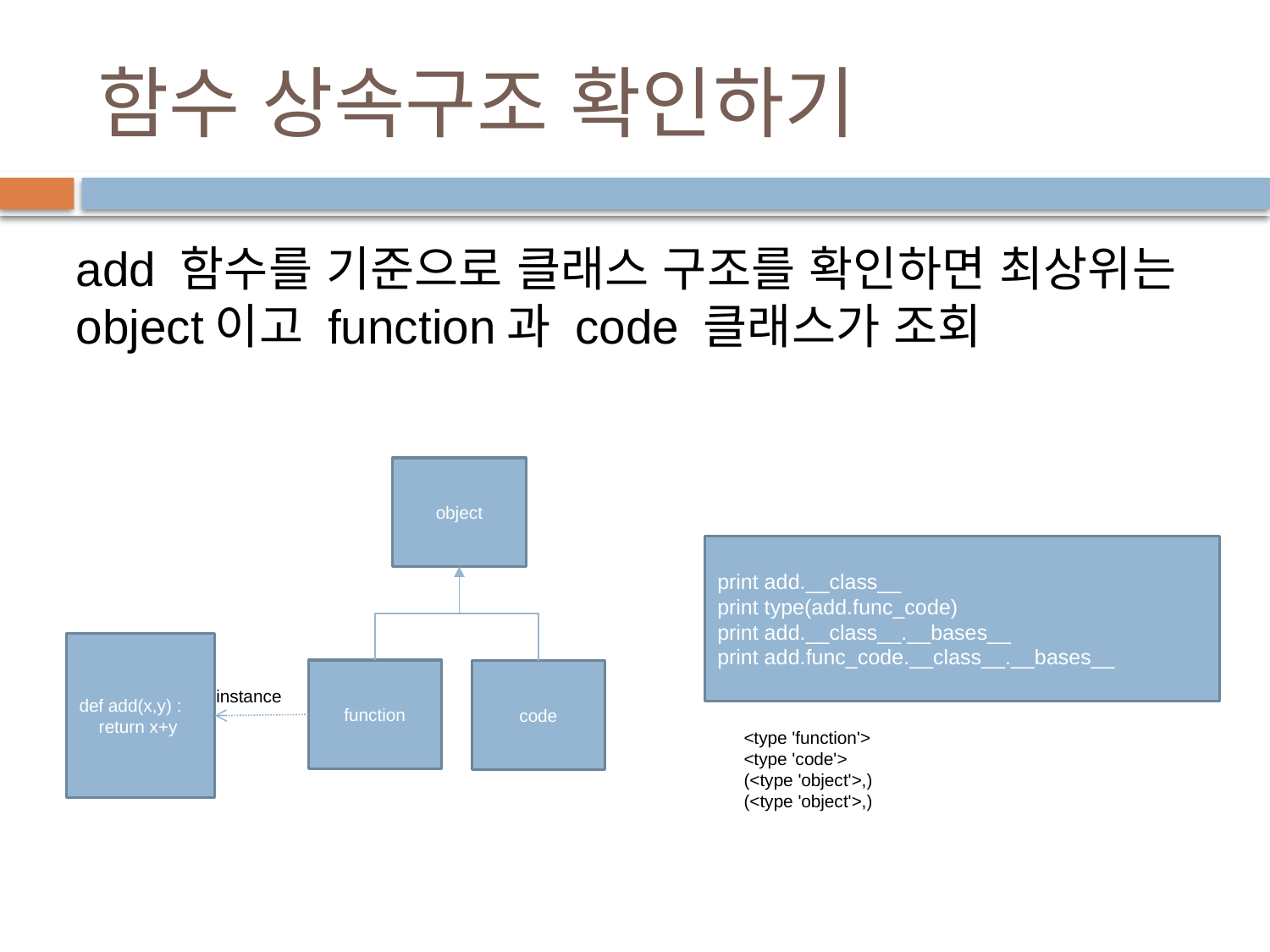

# 함수 상속구조 확인하기
add 함수를 기준으로 클래스 구조를 확인하면 최상위는 object이고 function과 code 클래스가 조회
object
def add(x,y) :
    return x+y
function
code
instance
print add.__class__
print type(add.func_code)
print add.__class__.__bases__
print add.func_code.__class__.__bases__
<type 'function'>
<type 'code'>
(<type 'object'>,)
(<type 'object'>,)